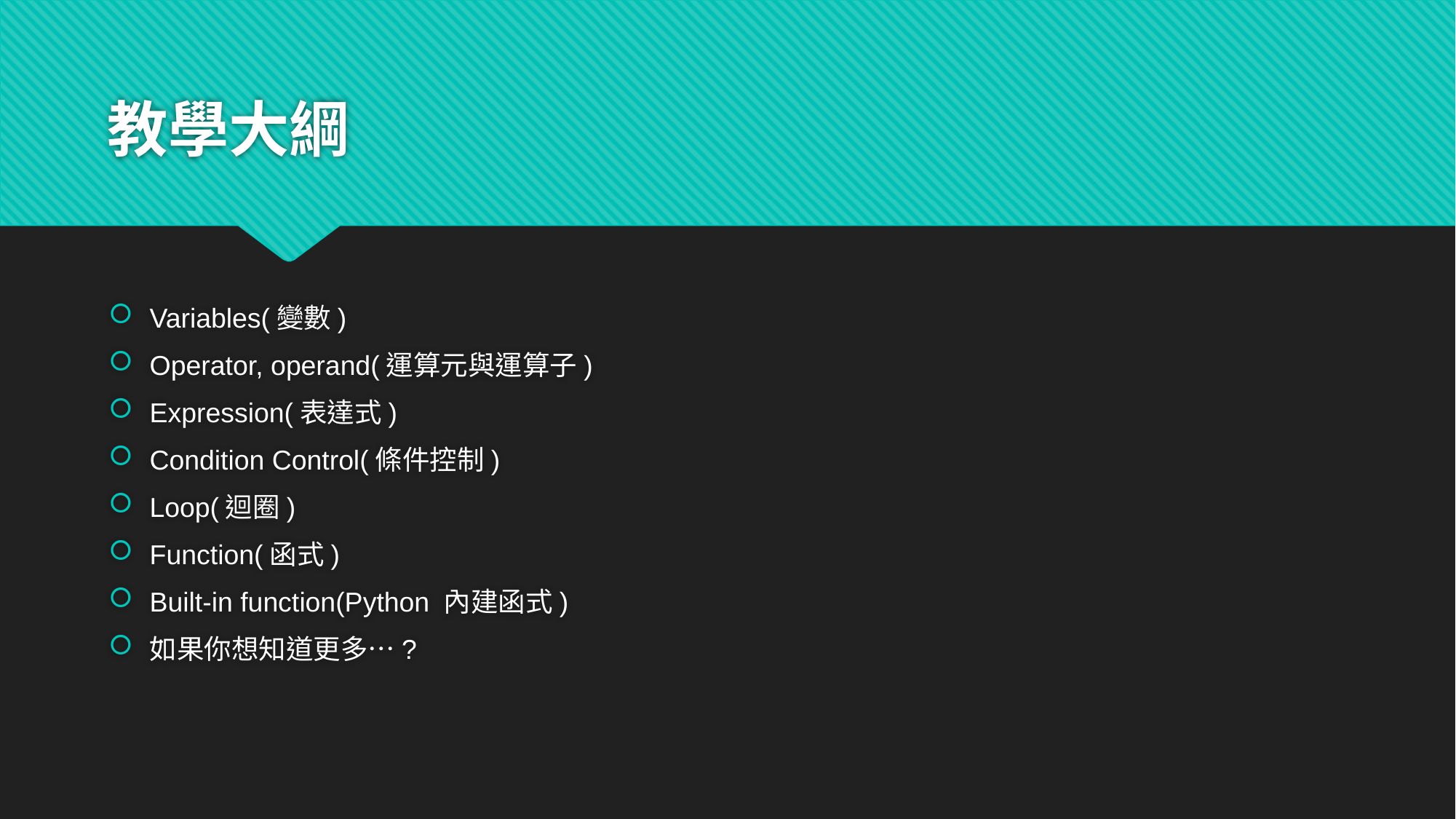

# 教學大綱
Variables(變數)
Operator, operand(運算元與運算子)
Expression(表達式)
Condition Control(條件控制)
Loop(迴圈)
Function(函式)
Built-in function(Python 內建函式)
如果你想知道更多…?